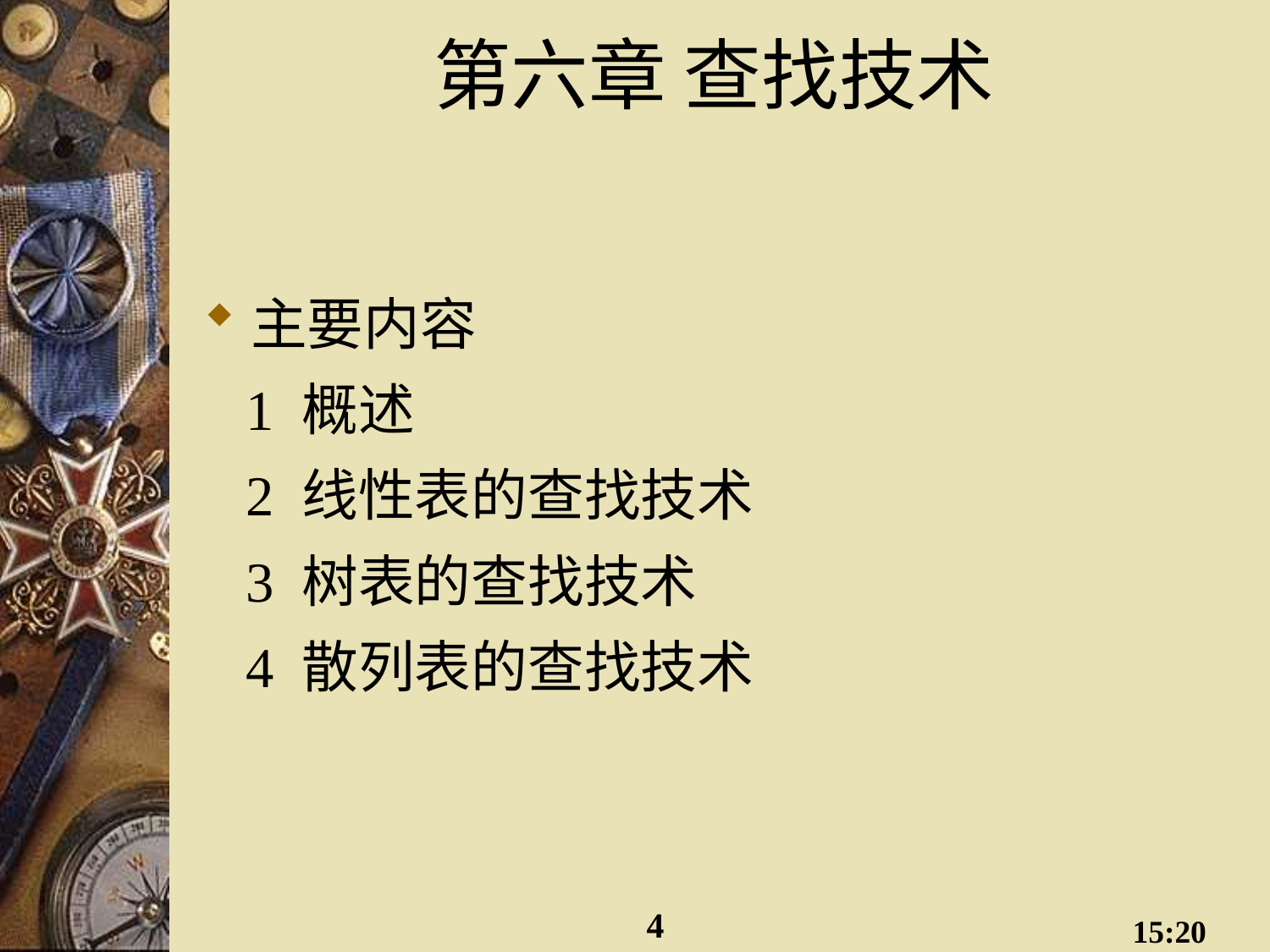

# 第六章 查找技术
主要内容
   1 概述
   2 线性表的查找技术
   3 树表的查找技术
   4 散列表的查找技术